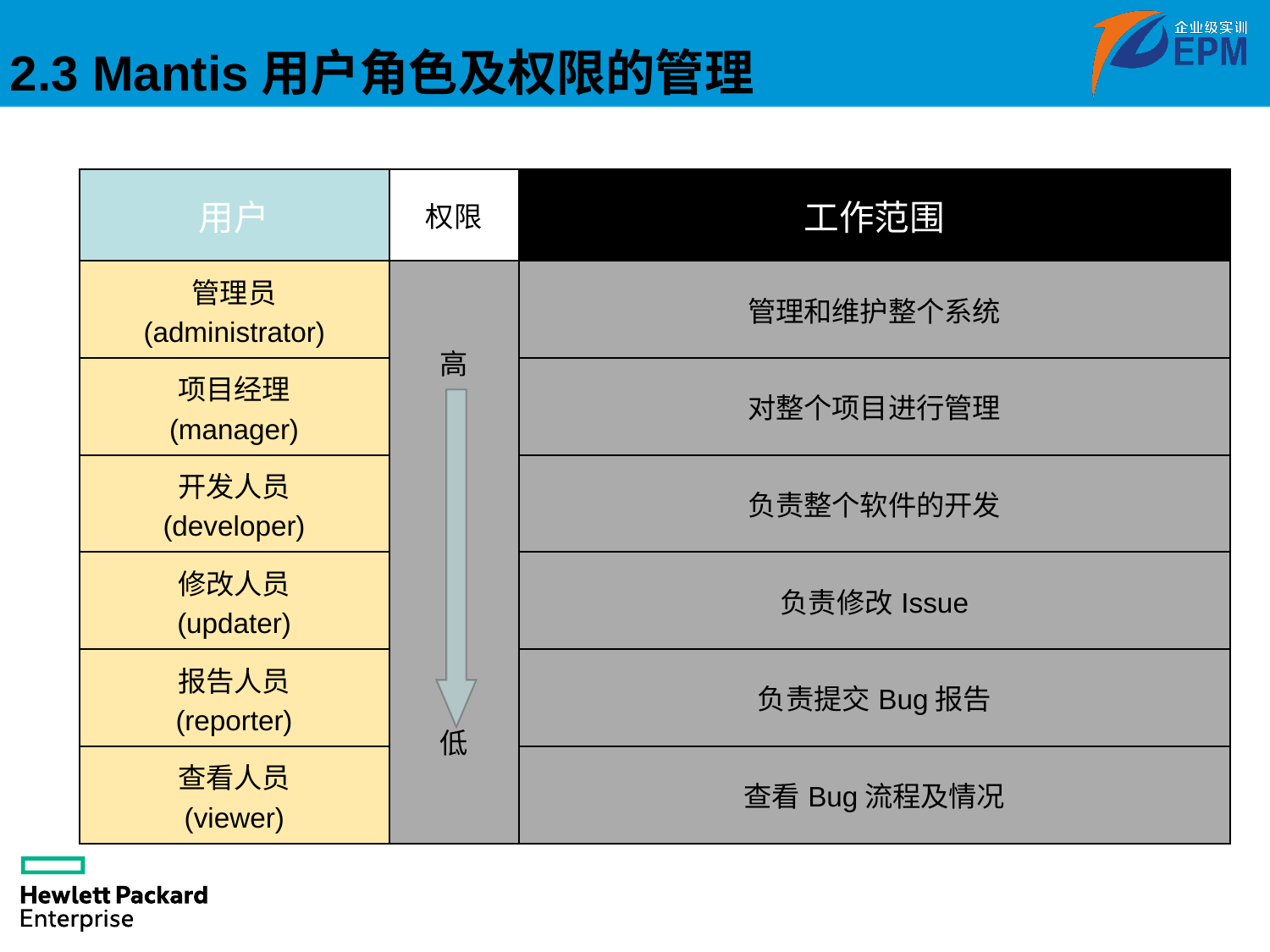

# 2.3 Mantis用户角色及权限的管理

| 用户 | 权限 | 工作范围 |
| --- | --- | --- |
| 管理员 (administrator) | 高 低 | 管理和维护整个系统 |
| 项目经理 (manager) |  | 对整个项目进行管理 |
| 开发人员 (developer) |  | 负责整个软件的开发 |
| 修改人员 (updater) |  | 负责修改Issue |
| 报告人员 (reporter) |  | 负责提交Bug报告 |
| 查看人员 (viewer) |  | 查看Bug流程及情况 |